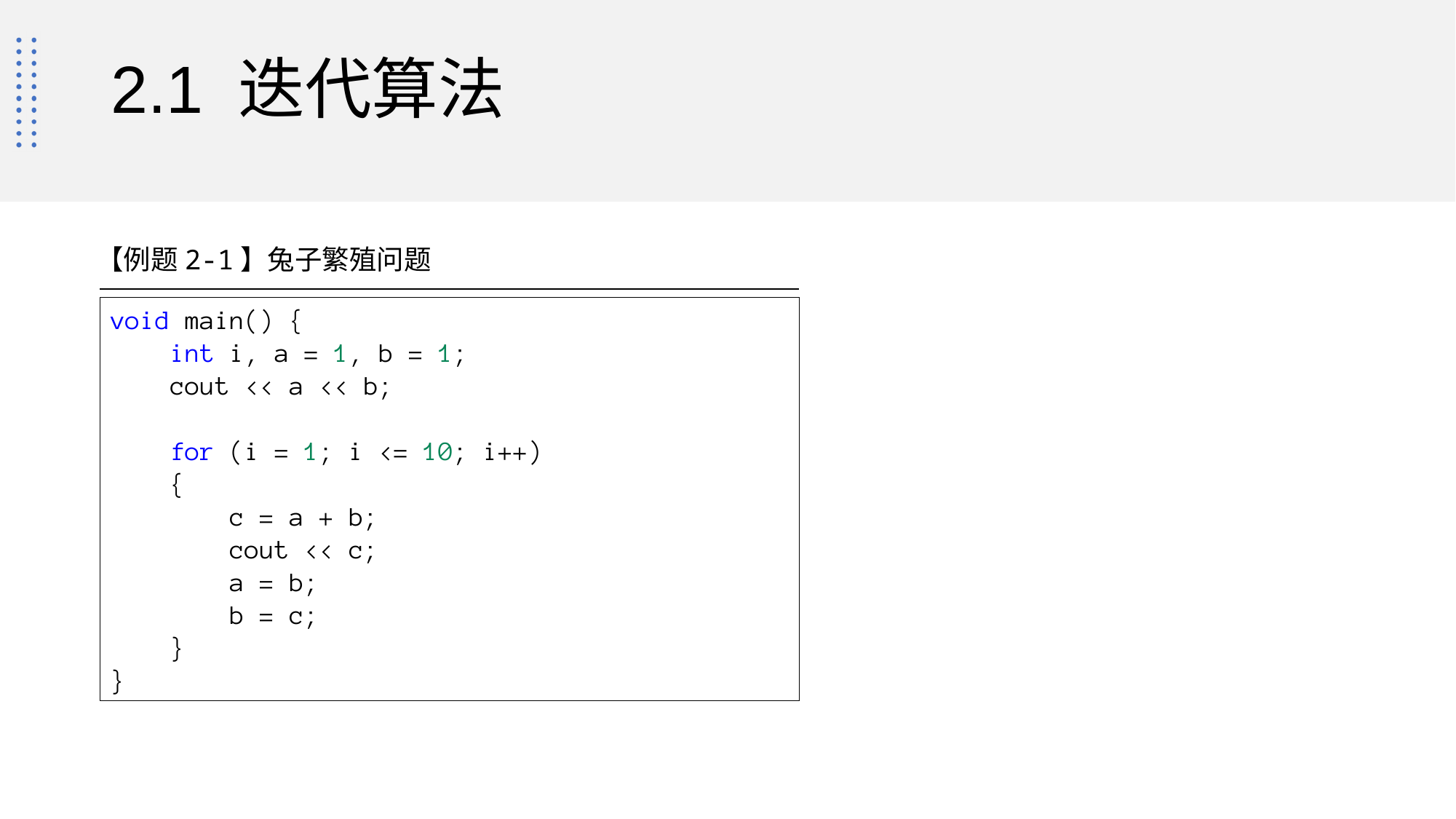

# 2.1 迭代算法
【例题2-1】兔子繁殖问题
void main() {
    int i, a = 1, b = 1;
    cout << a << b;
    for (i = 1; i <= 10; i++)
    {
        c = a + b;
        cout << c;
        a = b;
        b = c;
    }
}